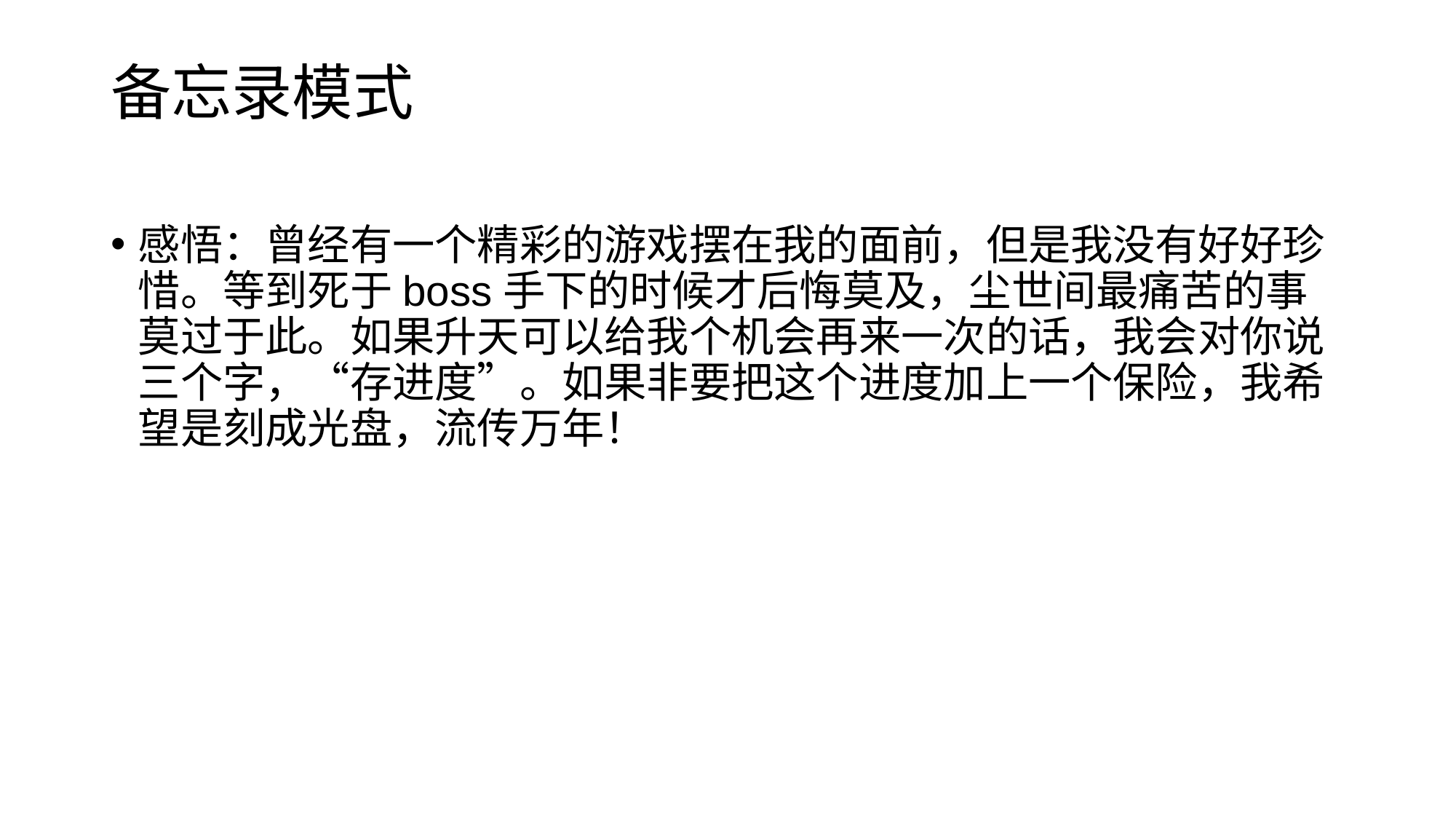

# 备忘录模式
感悟：曾经有一个精彩的游戏摆在我的面前，但是我没有好好珍惜。等到死于boss手下的时候才后悔莫及，尘世间最痛苦的事莫过于此。如果升天可以给我个机会再来一次的话，我会对你说三个字，“存进度”。如果非要把这个进度加上一个保险，我希望是刻成光盘，流传万年！